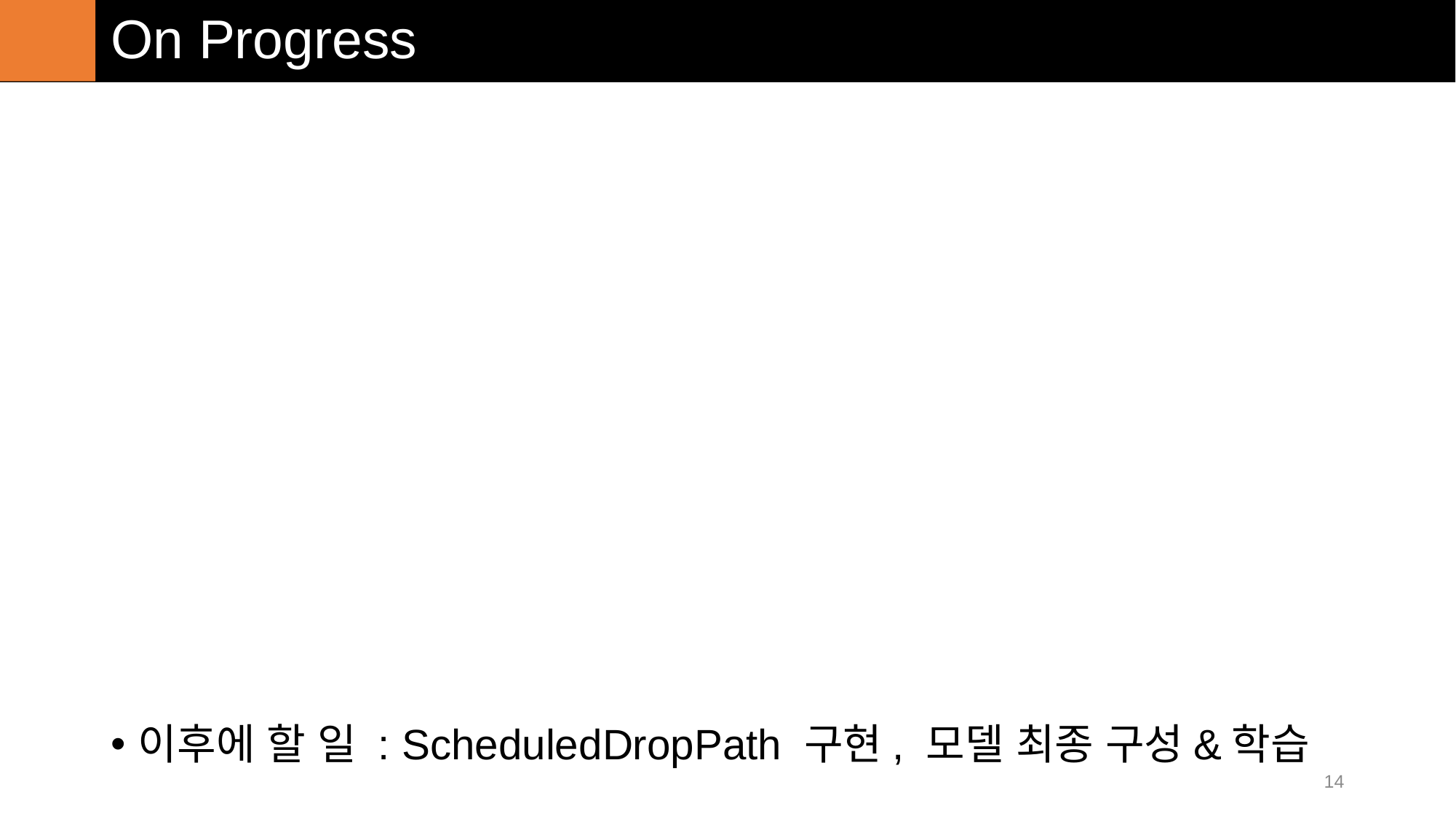

# On Progress

이후에 할 일 : ScheduledDropPath 구현, 모델 최종 구성&학습
14